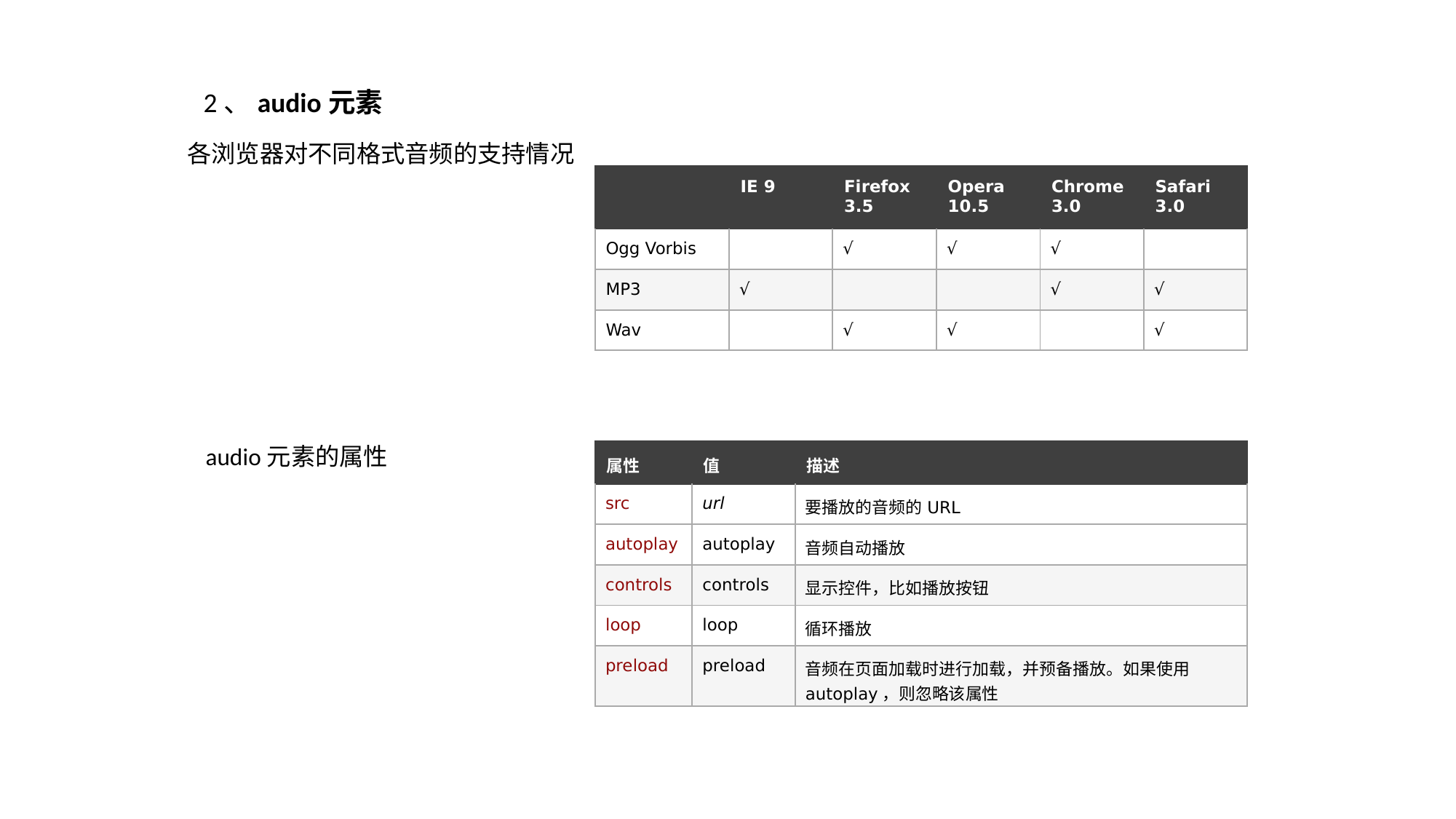

2、audio元素
 各浏览器对不同格式音频的支持情况
|  | IE 9 | Firefox 3.5 | Opera 10.5 | Chrome 3.0 | Safari 3.0 |
| --- | --- | --- | --- | --- | --- |
| Ogg Vorbis |  | √ | √ | √ |  |
| MP3 | √ |  |  | √ | √ |
| Wav |  | √ | √ |  | √ |
audio元素的属性
| 属性 | 值 | 描述 |
| --- | --- | --- |
| src | url | 要播放的音频的URL |
| autoplay | autoplay | 音频自动播放 |
| controls | controls | 显示控件，比如播放按钮 |
| loop | loop | 循环播放 |
| preload | preload | 音频在页面加载时进行加载，并预备播放。如果使用autoplay，则忽略该属性 |